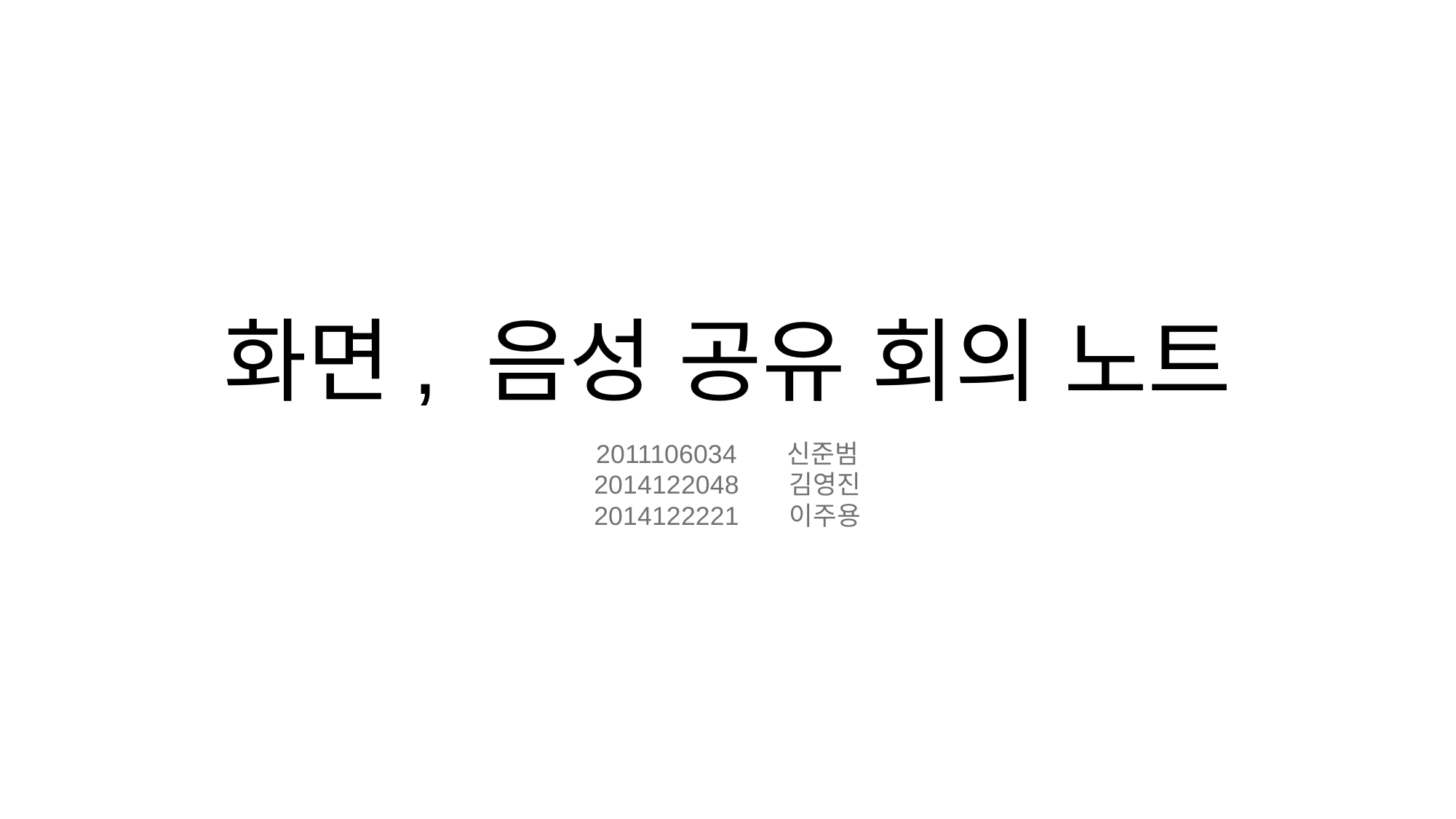

# 화면, 음성 공유 회의 노트
2011106034      신준범
2014122048      김영진
2014122221      이주용